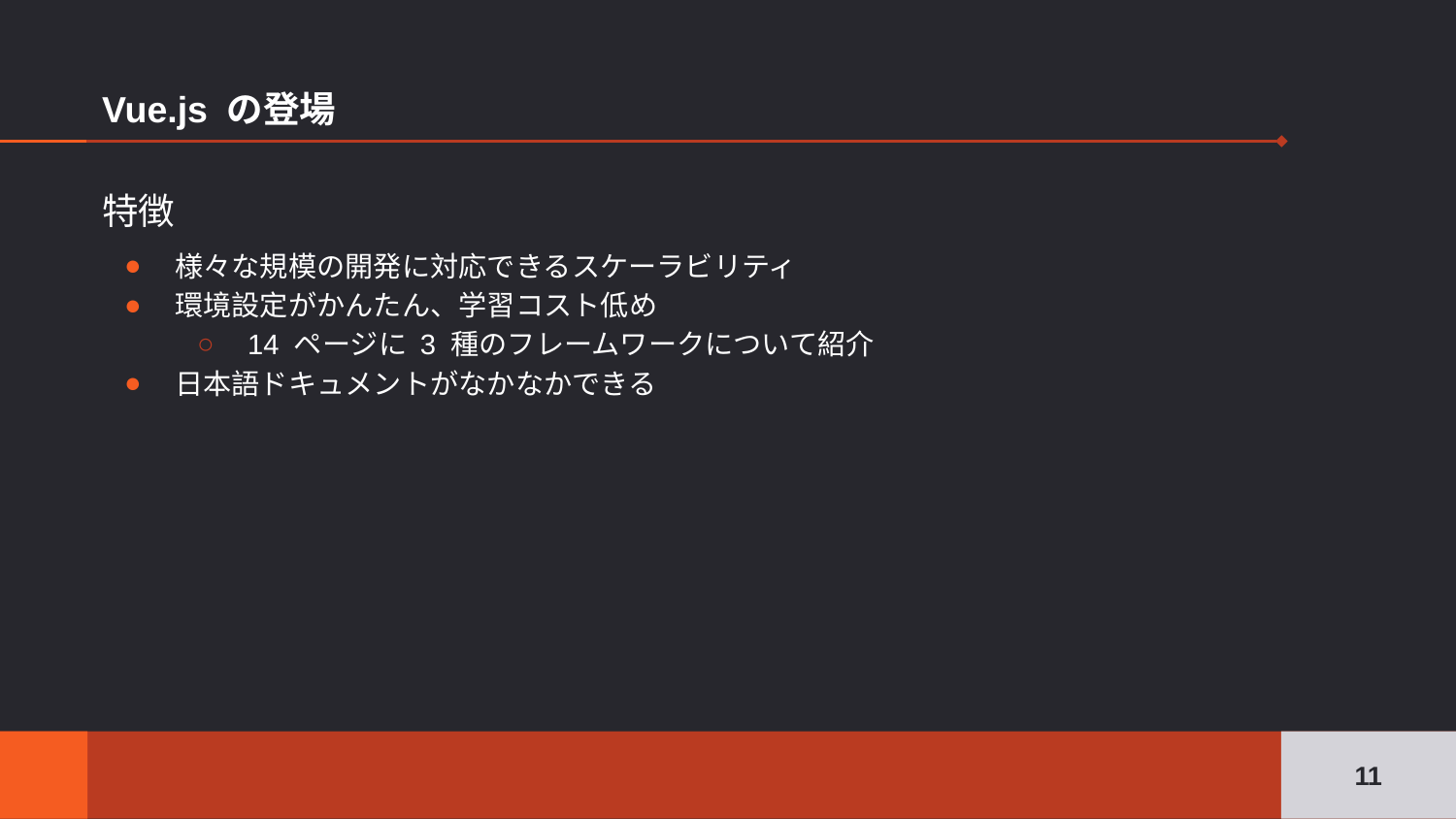

# Vue.js の登場
特徴
様々な規模の開発に対応できるスケーラビリティ
環境設定がかんたん、学習コスト低め
14 ページに 3 種のフレームワークについて紹介
日本語ドキュメントがなかなかできる
11